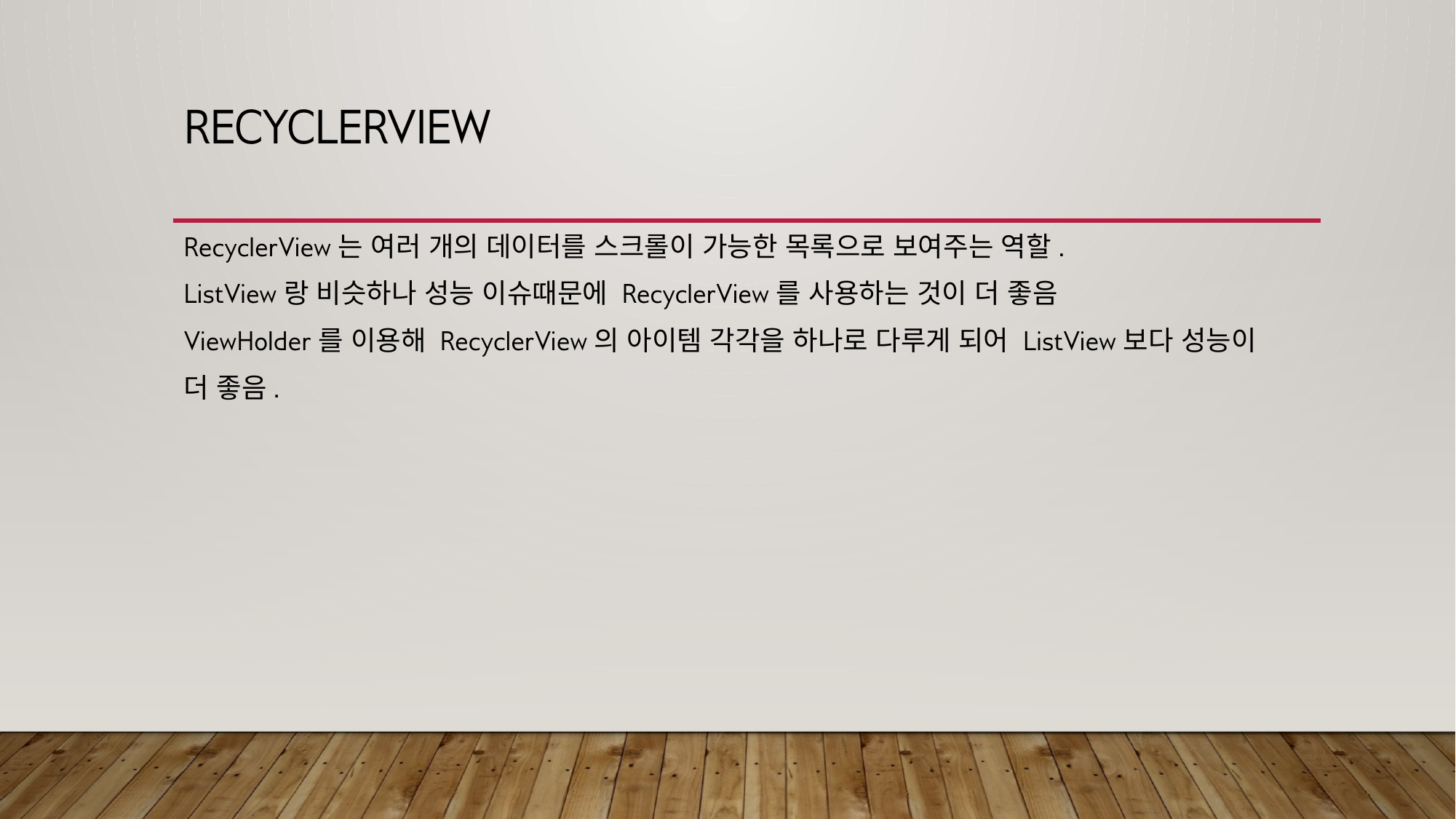

# Recyclerview
RecyclerView는 여러 개의 데이터를 스크롤이 가능한 목록으로 보여주는 역할.
ListView랑 비슷하나 성능 이슈때문에 RecyclerView를 사용하는 것이 더 좋음
ViewHolder를 이용해 RecyclerView의 아이템 각각을 하나로 다루게 되어 ListView보다 성능이
더 좋음.